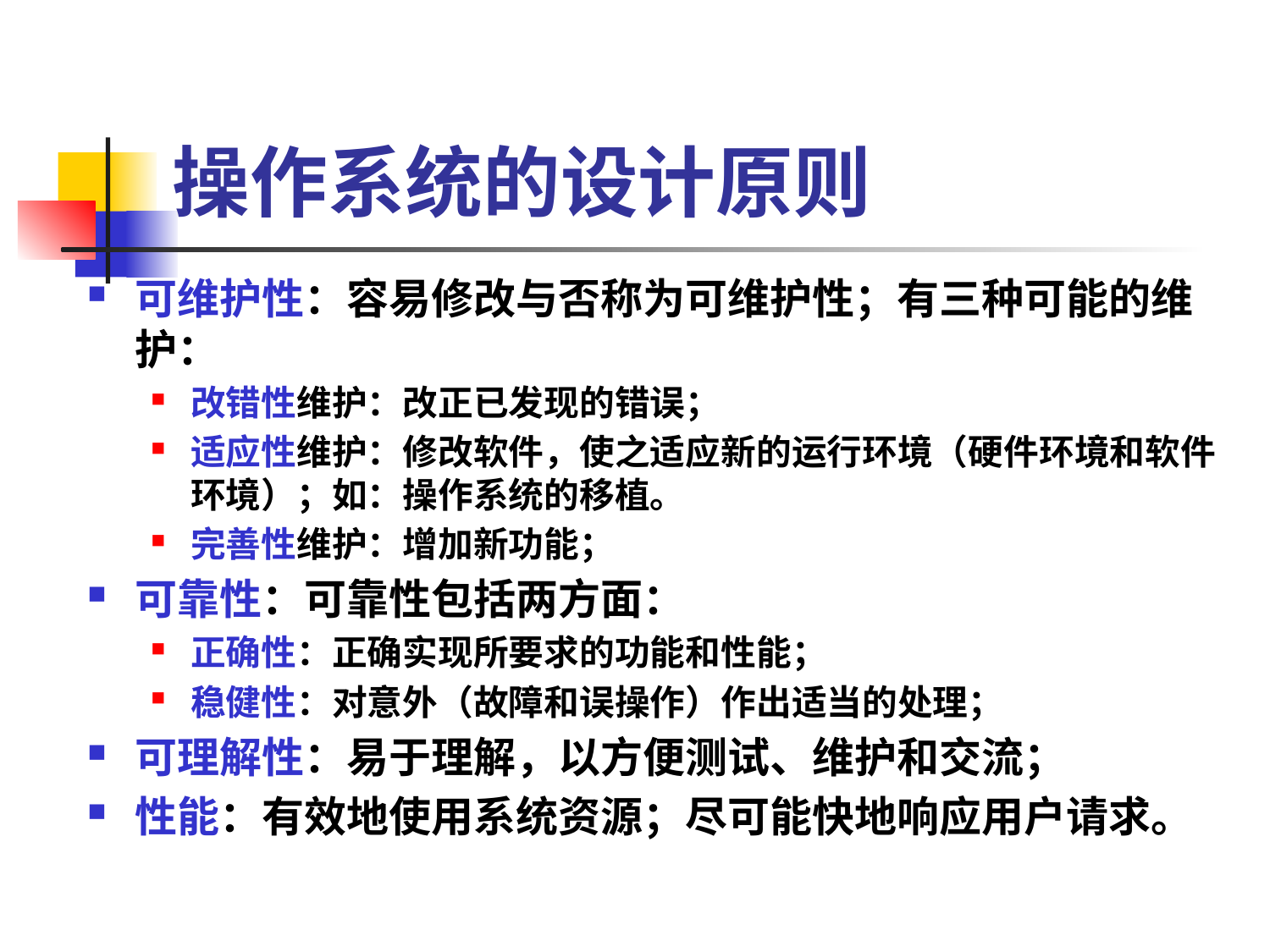

# 操作系统的设计原则
可维护性：容易修改与否称为可维护性；有三种可能的维护：
改错性维护：改正已发现的错误；
适应性维护：修改软件，使之适应新的运行环境（硬件环境和软件环境）；如：操作系统的移植。
完善性维护：增加新功能；
可靠性：可靠性包括两方面：
正确性：正确实现所要求的功能和性能；
稳健性：对意外（故障和误操作）作出适当的处理；
可理解性：易于理解，以方便测试、维护和交流；
性能：有效地使用系统资源；尽可能快地响应用户请求。